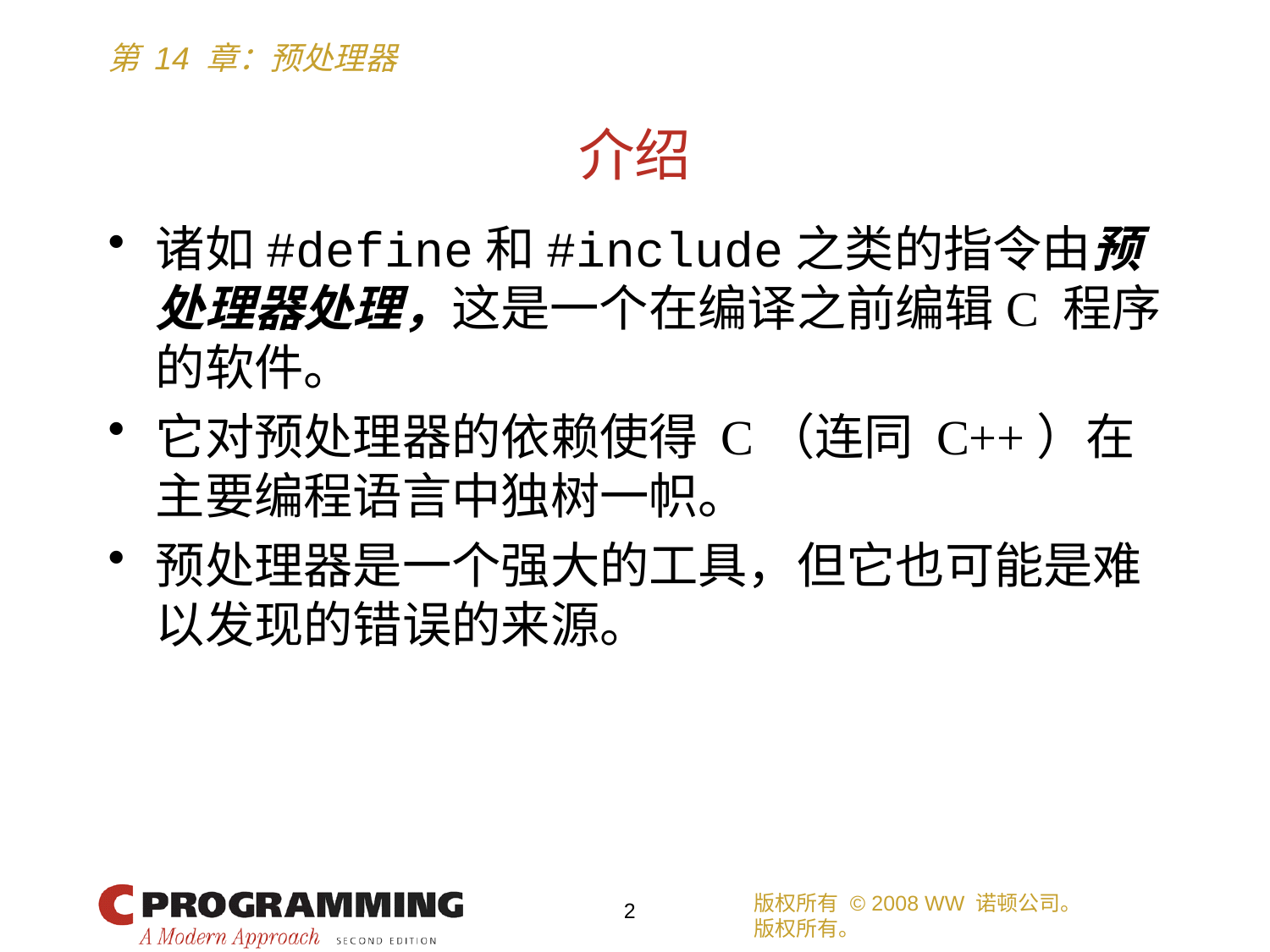

# 介绍
诸如#define和#include之类的指令由预处理器处理，这是一个在编译之前编辑C 程序的软件。
它对预处理器的依赖使得 C（连同 C++）在主要编程语言中独树一帜。
预处理器是一个强大的工具，但它也可能是难以发现的错误的来源。
版权所有 © 2008 WW 诺顿公司。
版权所有。
2